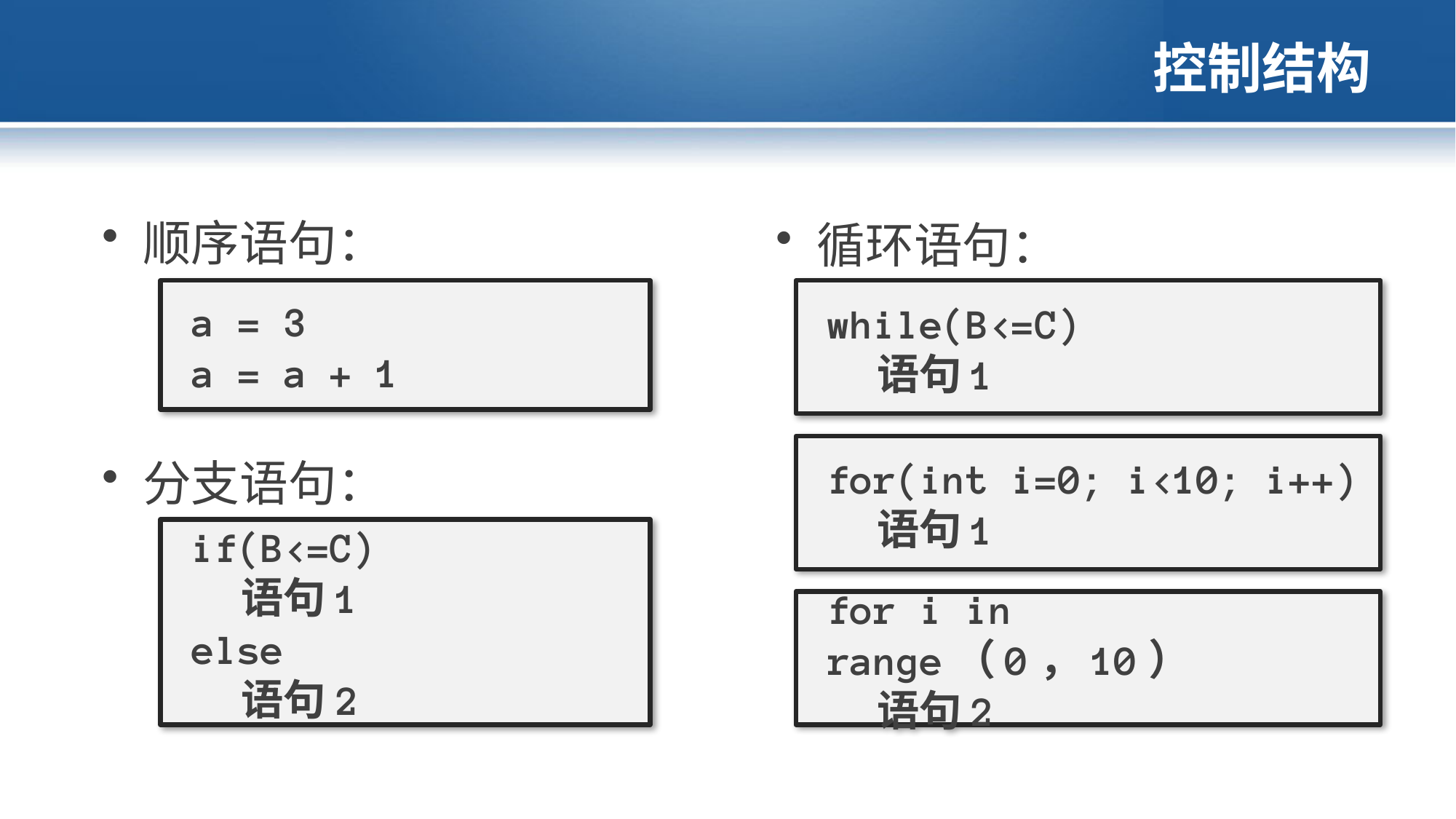

# 控制结构
顺序语句：
循环语句：
a = 3
a = a + 1
while(B<=C)
    语句1
分支语句：
for(int i=0; i<10; i++)
    语句1
if(B<=C)
    语句1
else
    语句2
for i in range（0，10）
    语句2